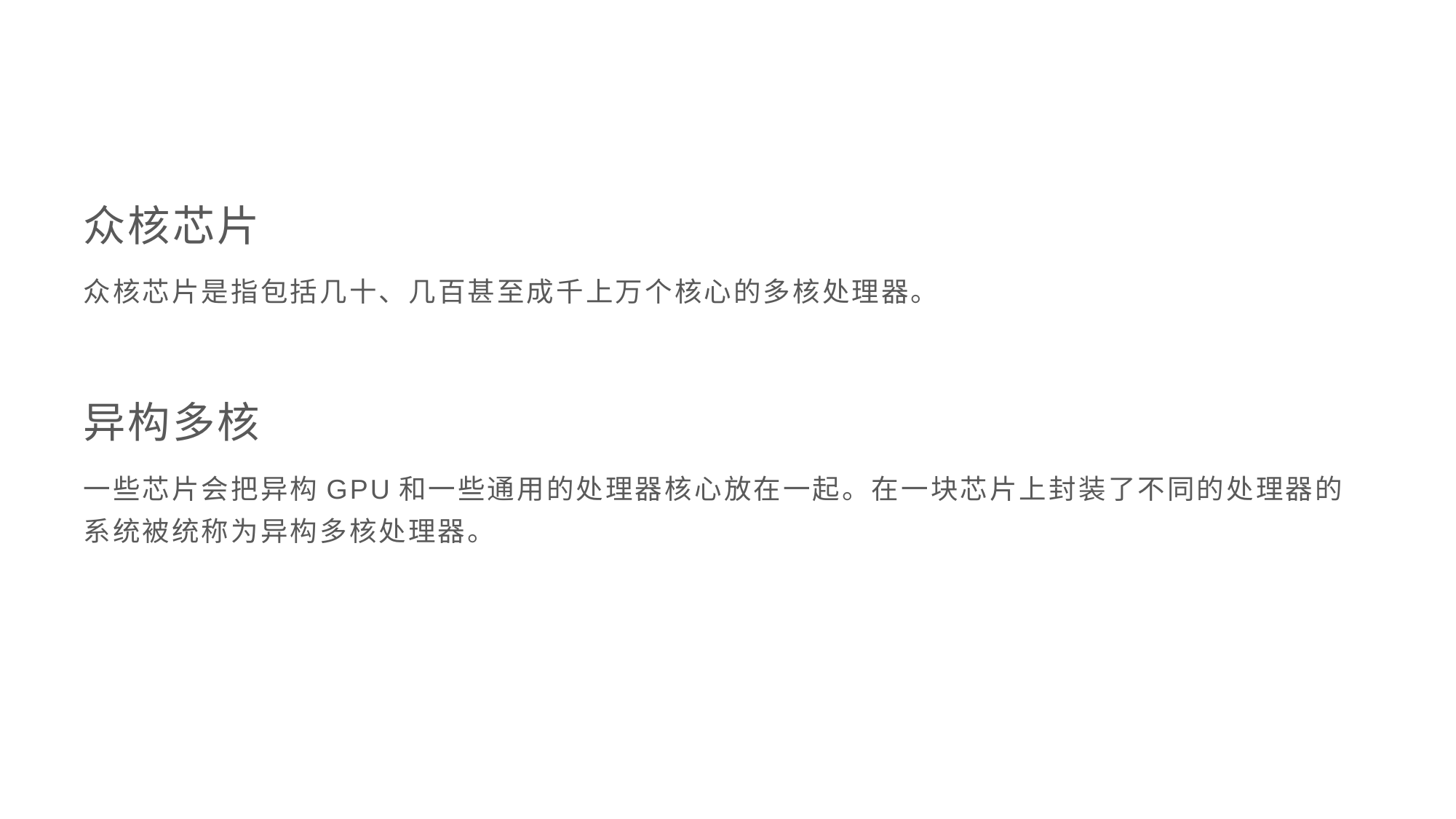

众核芯片
众核芯片是指包括几十、几百甚至成千上万个核心的多核处理器。

异构多核
一些芯片会把异构GPU和一些通用的处理器核心放在一起。在一块芯片上封装了不同的处理器的系统被统称为异构多核处理器。